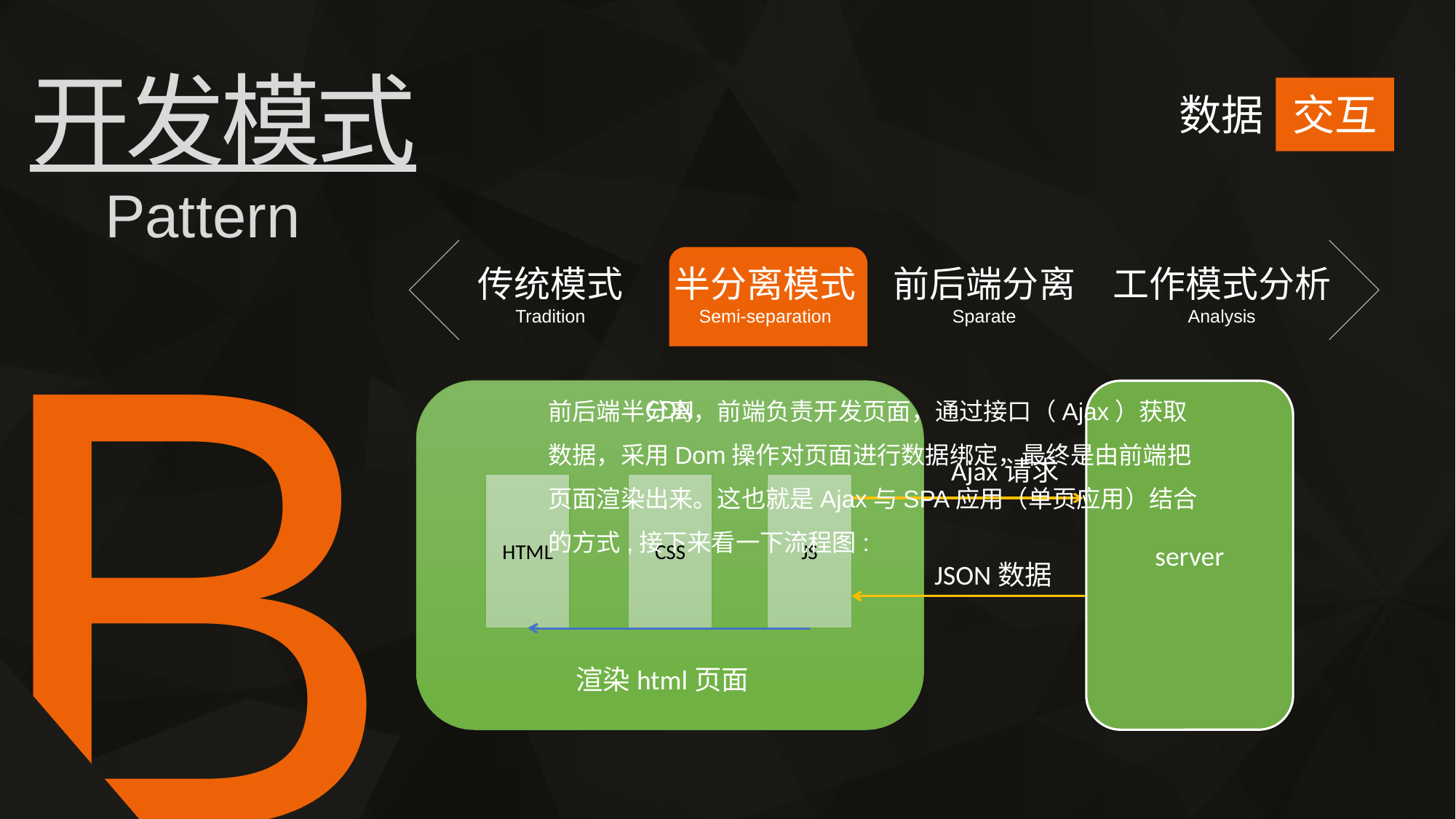

开发模式
Pattern
B

传统模式
Tradition
前后端分离
Sparate
半分离模式
Semi-separation
工作模式分析
Analysis
前后端半分离，前端负责开发页面，通过接口（Ajax）获取数据，采用Dom操作对页面进行数据绑定，最终是由前端把页面渲染出来。这也就是Ajax与SPA应用（单页应用）结合的方式,接下来看一下流程图:
CDN

server
Ajax请求
HTML
CSS
JS
JSON数据
渲染html页面